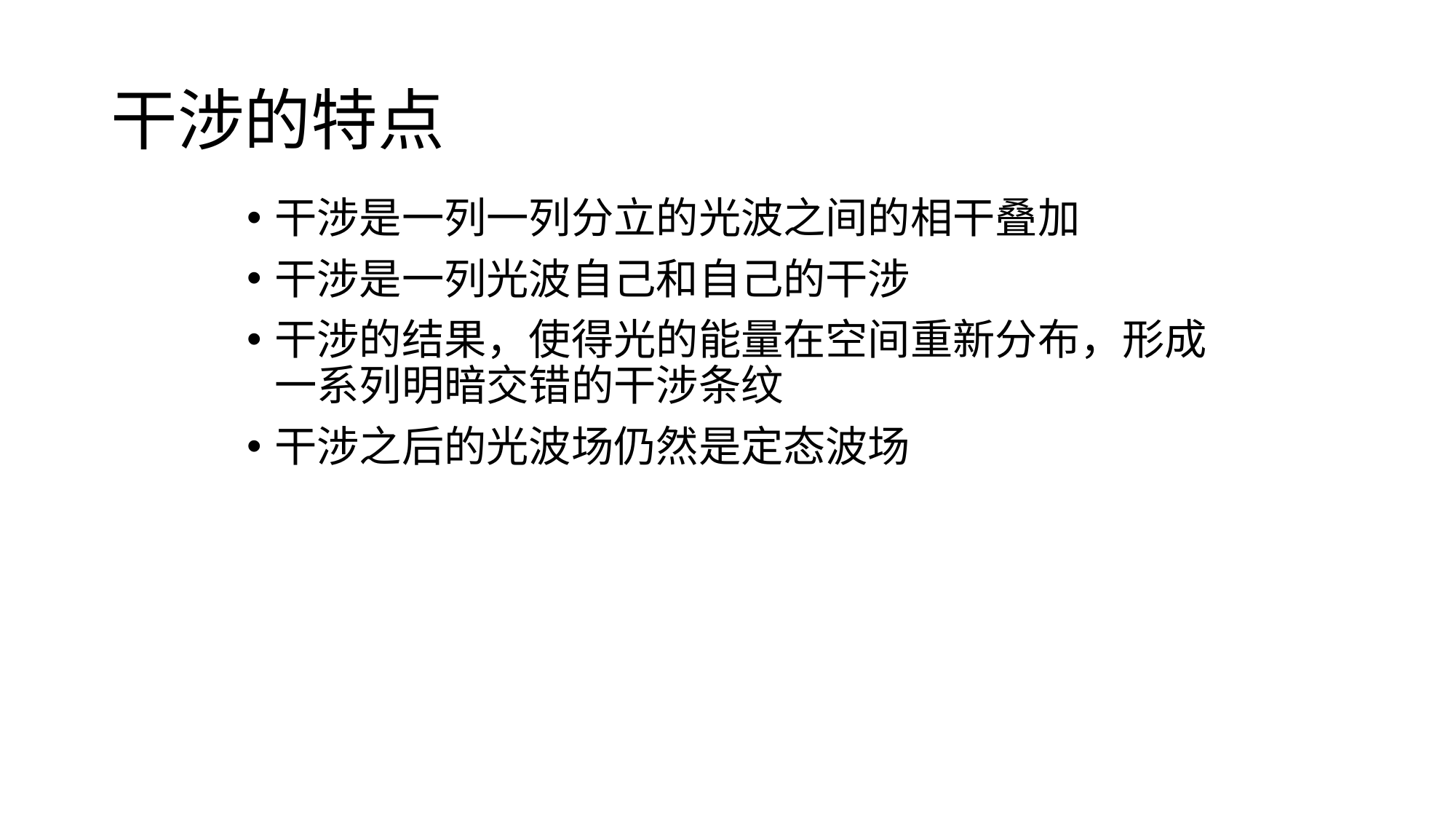

# 干涉的特点
干涉是一列一列分立的光波之间的相干叠加
干涉是一列光波自己和自己的干涉
干涉的结果，使得光的能量在空间重新分布，形成一系列明暗交错的干涉条纹
干涉之后的光波场仍然是定态波场